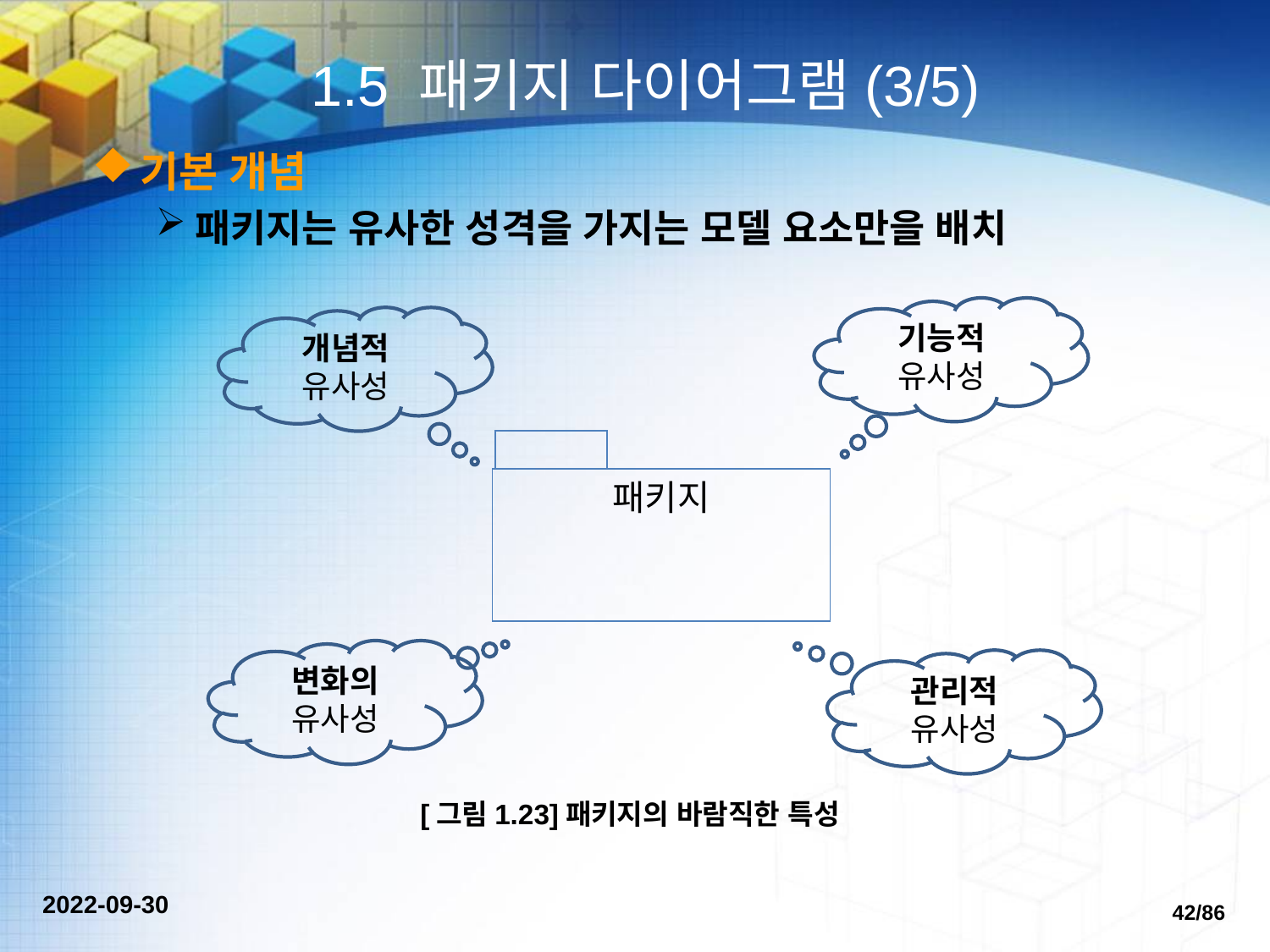

# 1.5 패키지 다이어그램(3/5)
기본 개념
패키지는 유사한 성격을 가지는 모델 요소만을 배치
기능적
유사성
개념적
유사성

패키지
변화의
유사성
관리적
유사성
[그림1.23]패키지의 바람직한 특성
2022-09-30
42/86